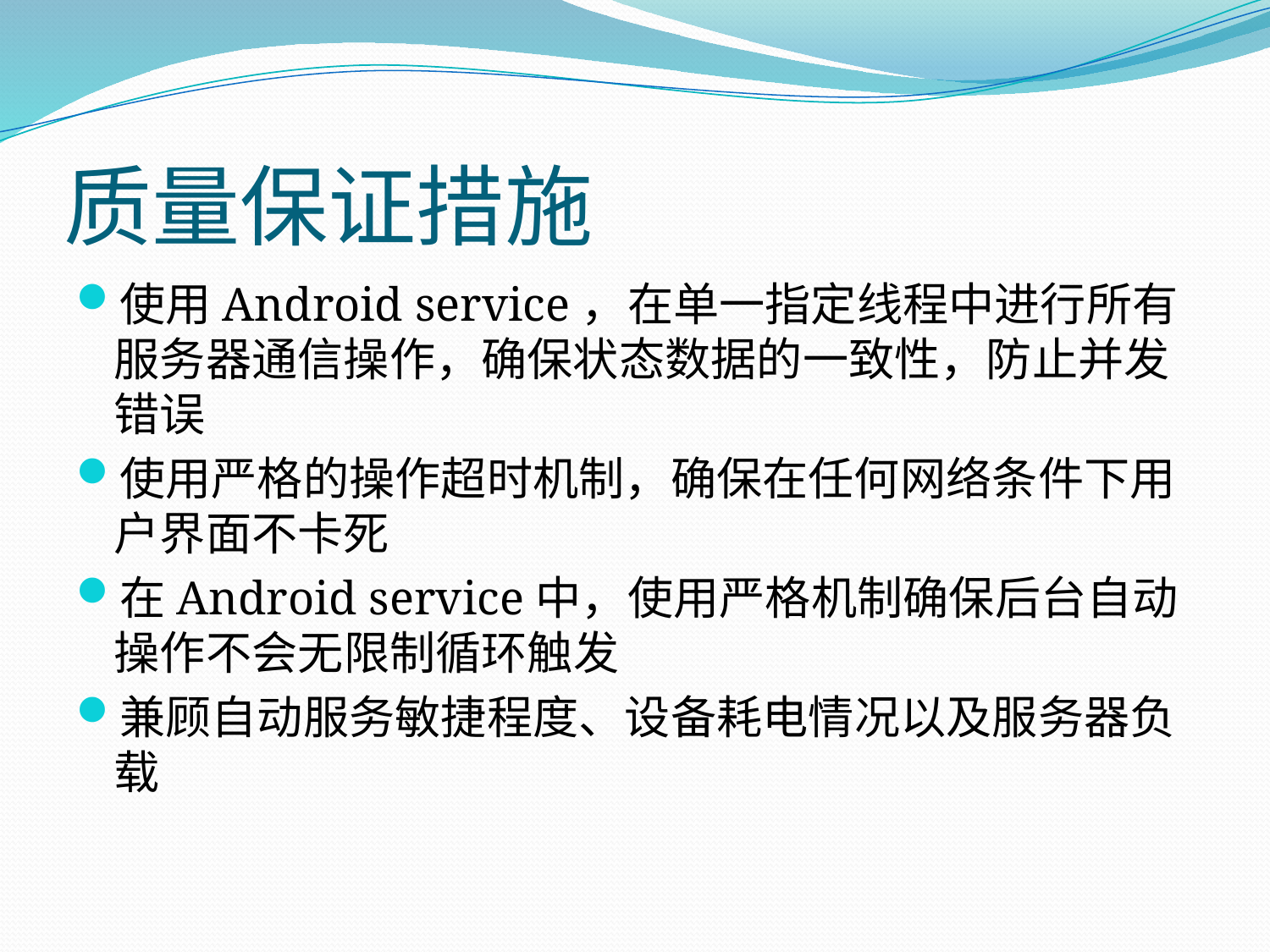

# 质量保证措施
使用Android service，在单一指定线程中进行所有服务器通信操作，确保状态数据的一致性，防止并发错误
使用严格的操作超时机制，确保在任何网络条件下用户界面不卡死
在Android service中，使用严格机制确保后台自动操作不会无限制循环触发
兼顾自动服务敏捷程度、设备耗电情况以及服务器负载